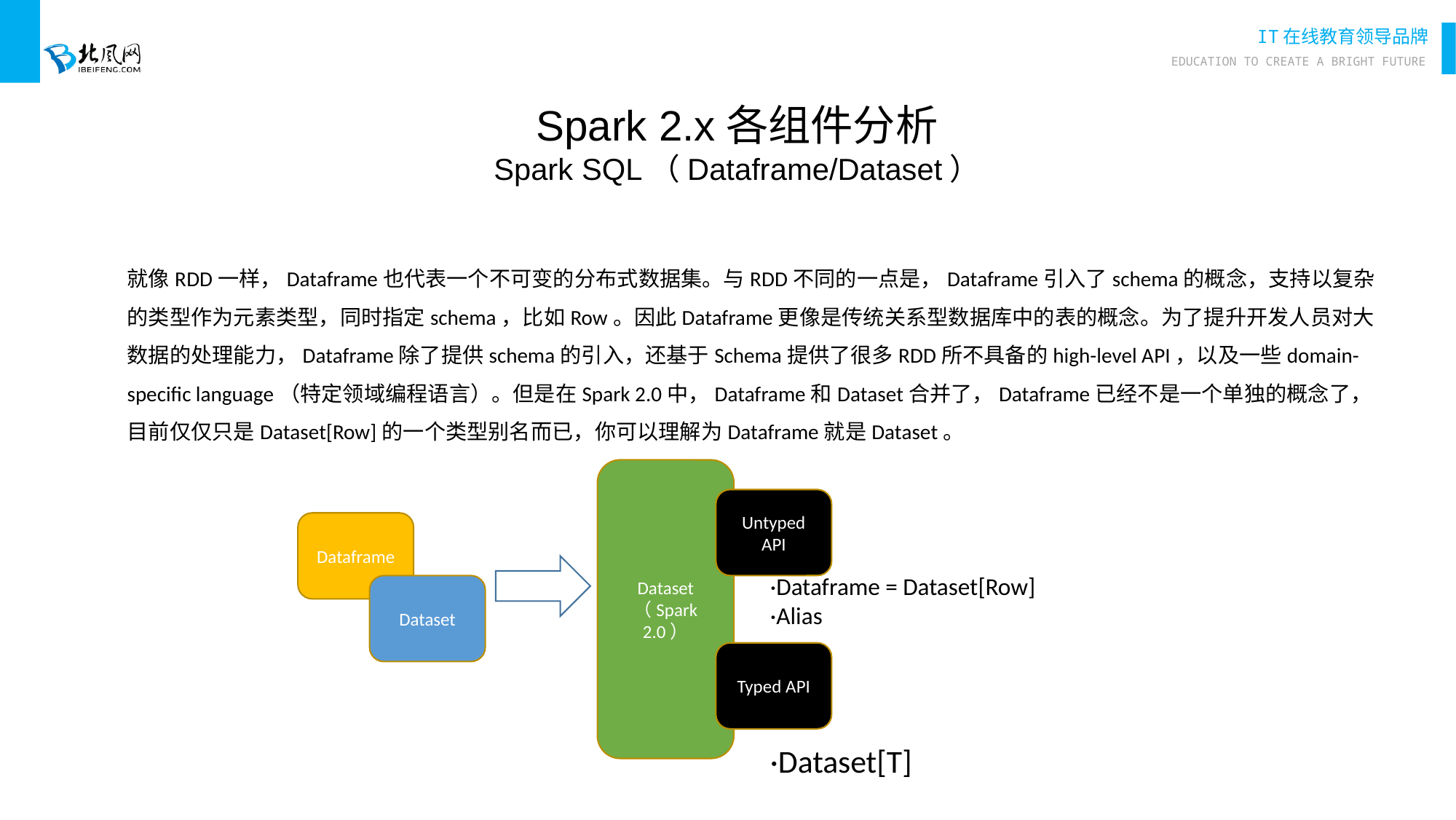

Spark 2.x各组件分析
Spark SQL（Dataframe/Dataset）
就像RDD一样，Dataframe也代表一个不可变的分布式数据集。与RDD不同的一点是，Dataframe引入了schema的概念，支持以复杂的类型作为元素类型，同时指定schema，比如Row。因此Dataframe更像是传统关系型数据库中的表的概念。为了提升开发人员对大数据的处理能力，Dataframe除了提供schema的引入，还基于Schema提供了很多RDD所不具备的high-level API，以及一些domain-specific language（特定领域编程语言）。但是在Spark 2.0中，Dataframe和Dataset合并了，Dataframe已经不是一个单独的概念了，目前仅仅只是Dataset[Row]的一个类型别名而已，你可以理解为Dataframe就是Dataset。

Dataset
（Spark 2.0）
Untyped API
Dataframe

·Dataframe = Dataset[Row]
·Alias
Dataset
Typed API
·Dataset[T]